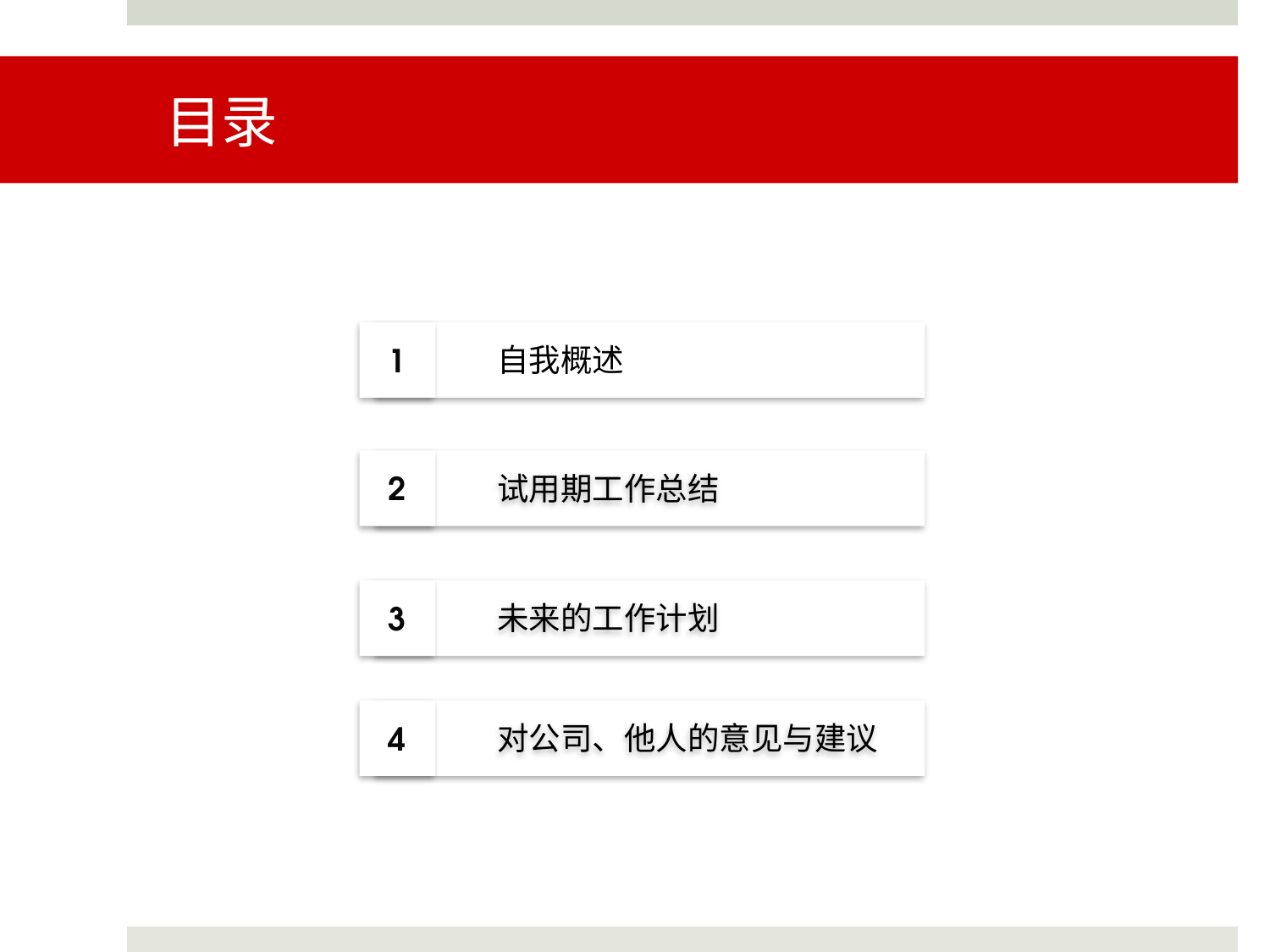

# 目录
1

自我概述
2

试用期工作总结
3

未来的工作计划
4

对公司、他人的意见与建议